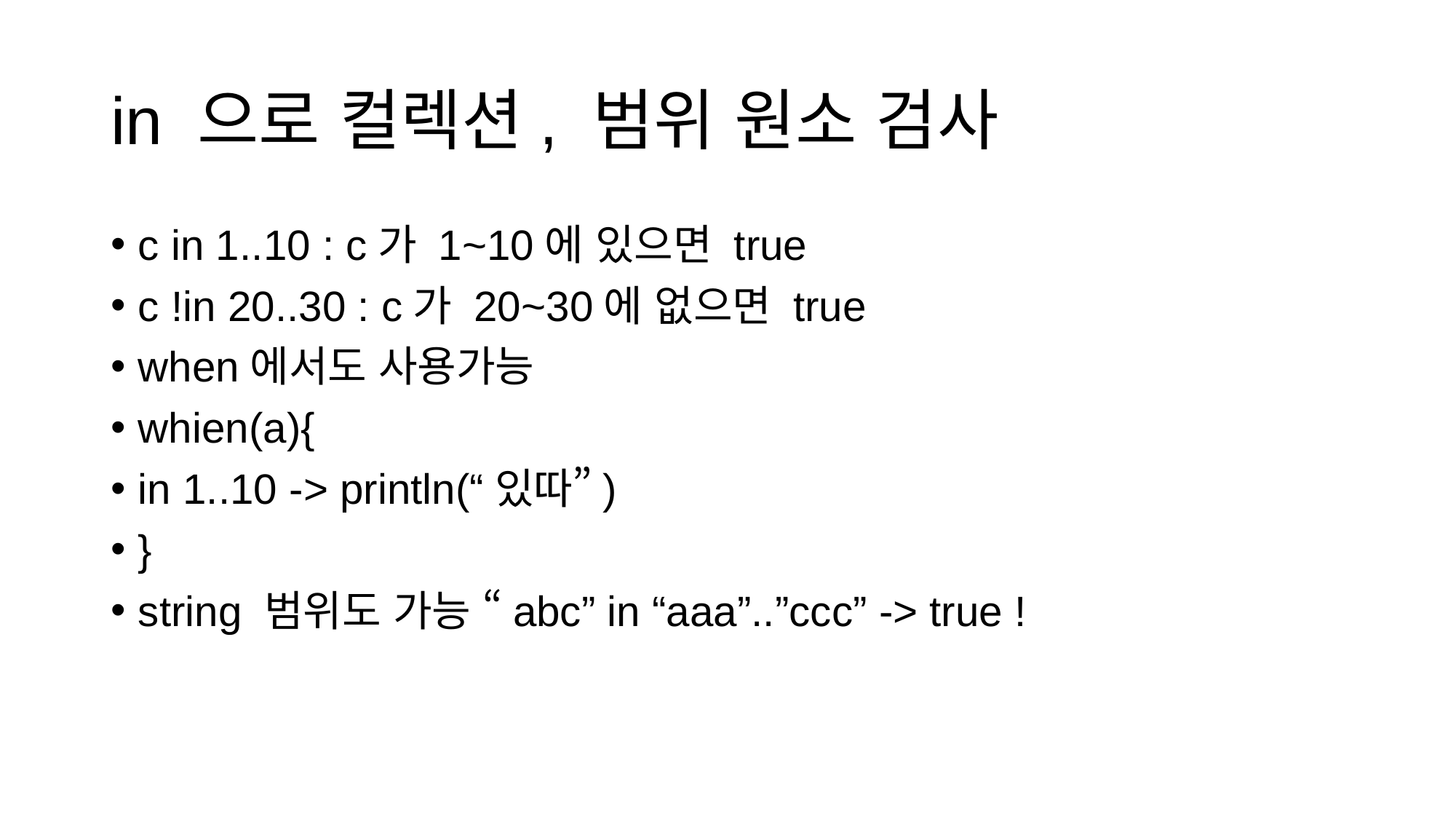

# in 으로 컬렉션, 범위 원소 검사
c in 1..10 : c가 1~10에 있으면 true
c !in 20..30 : c가 20~30에 없으면 true
when에서도 사용가능
whien(a){
in 1..10 -> println(“있따”)
}
string 범위도 가능 “abc” in “aaa”..”ccc” -> true !